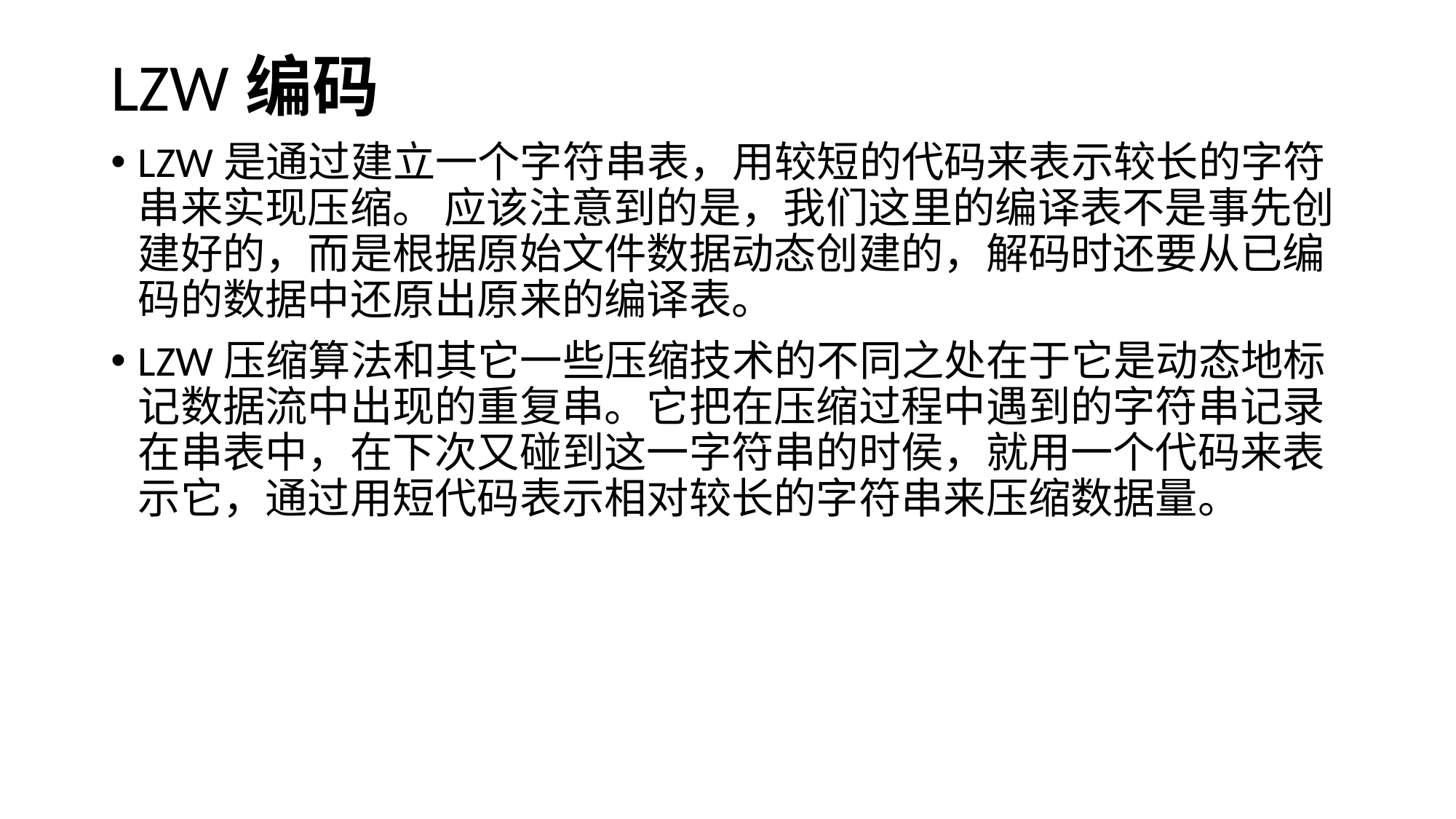

# LZW编码
LZW是通过建立一个字符串表，用较短的代码来表示较长的字符串来实现压缩。 应该注意到的是，我们这里的编译表不是事先创建好的，而是根据原始文件数据动态创建的，解码时还要从已编码的数据中还原出原来的编译表。
LZW压缩算法和其它一些压缩技术的不同之处在于它是动态地标记数据流中出现的重复串。它把在压缩过程中遇到的字符串记录在串表中，在下次又碰到这一字符串的时侯，就用一个代码来表示它，通过用短代码表示相对较长的字符串来压缩数据量。